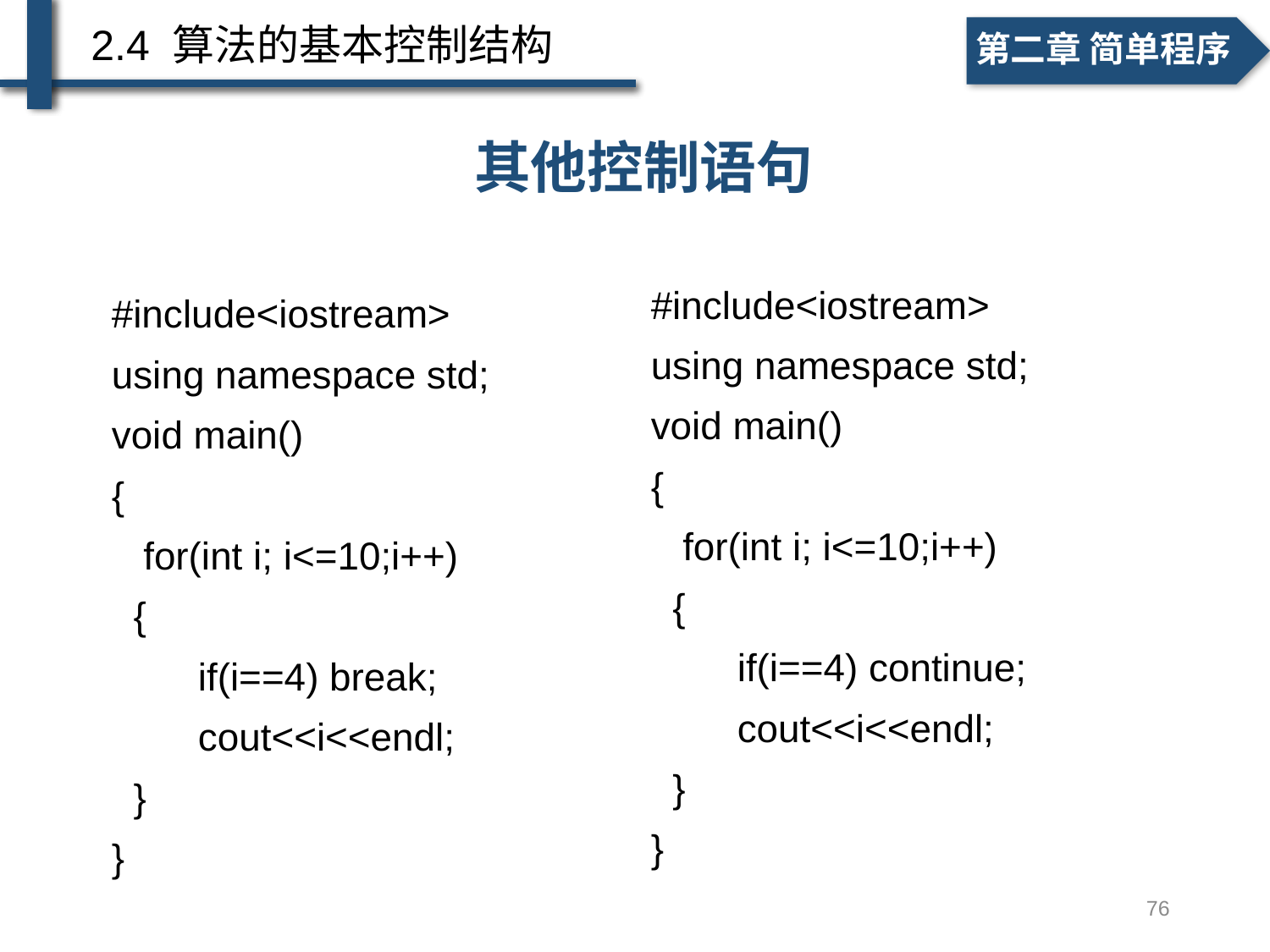

2.4 算法的基本控制结构
一、个人简介
二、学术成绩
一、个人简介

第二章 简单程序
# 例2-8

其他控制语句
#include<iostream>
using namespace std;
void main()
{
	for(int i; i<=10;i++)
  {
        if(i==4) continue;
        cout<<i<<endl;
  }
}
#include<iostream>
using namespace std;
void main()
{
	for(int i; i<=10;i++)
  {
        if(i==4) break;
        cout<<i<<endl;
  }
}
76